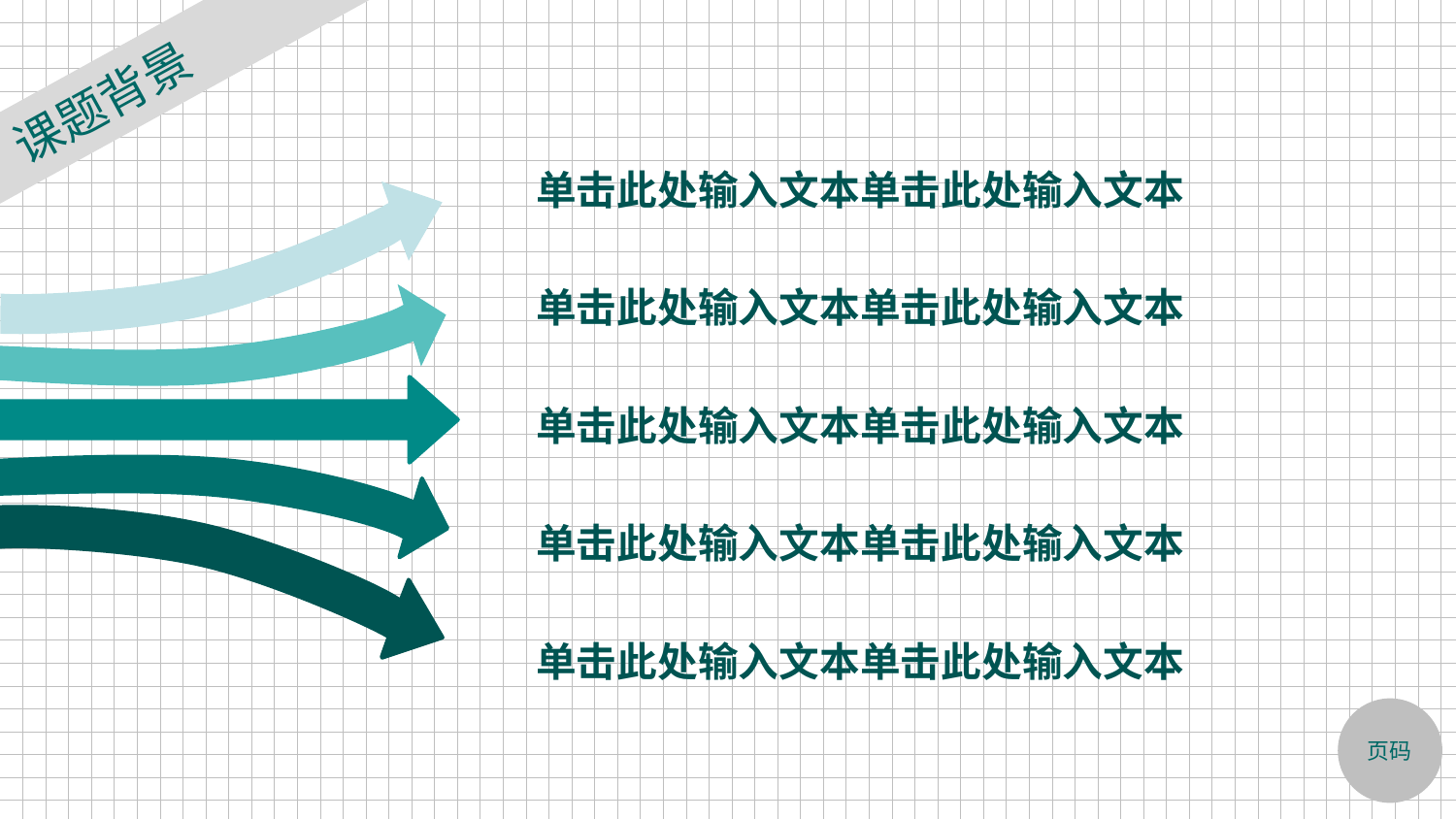

课题背景
单击此处输入文本单击此处输入文本

单击此处输入文本单击此处输入文本

单击此处输入文本单击此处输入文本

单击此处输入文本单击此处输入文本

单击此处输入文本单击此处输入文本
页码